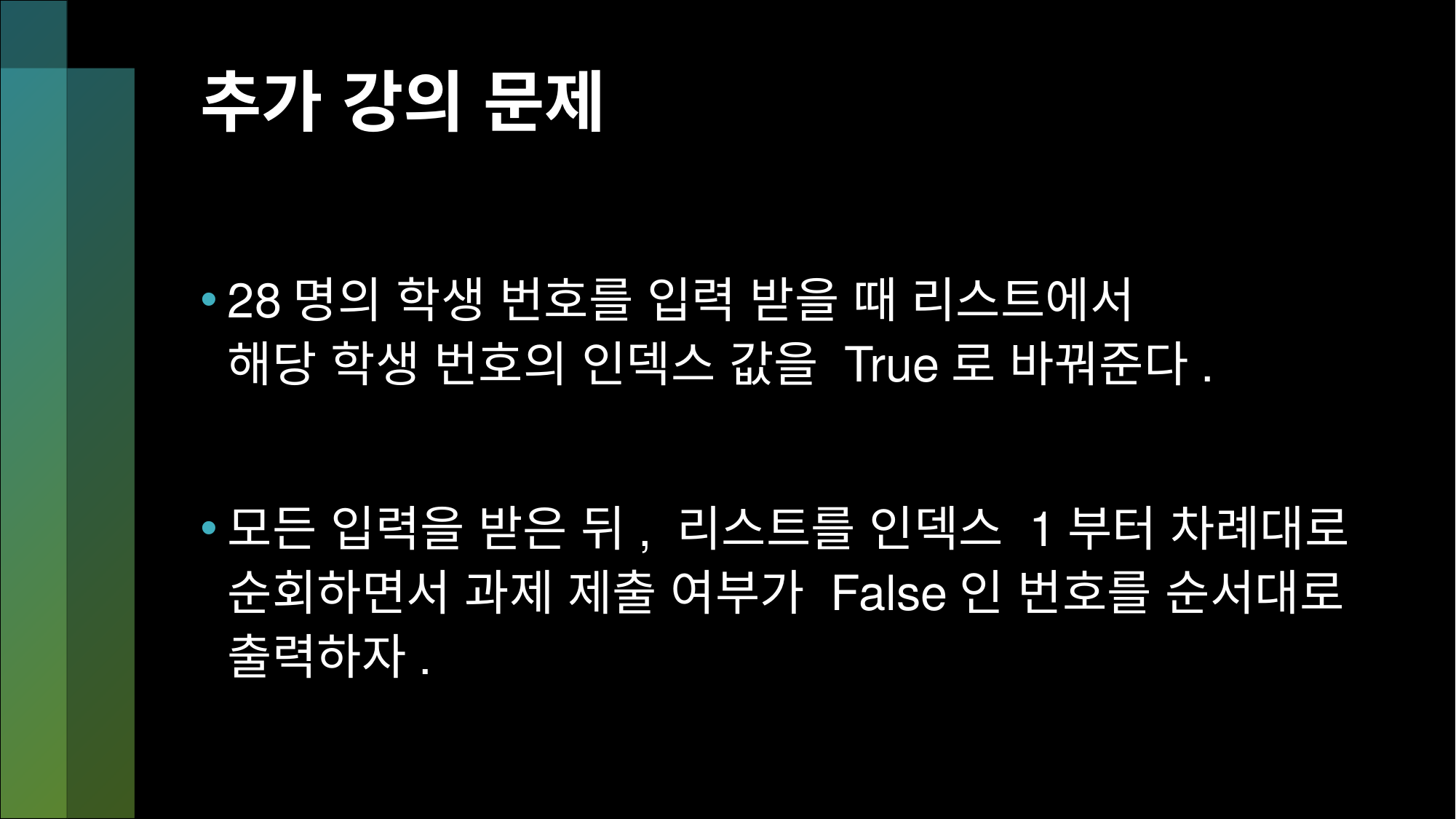

# 추가 강의 문제
28명의 학생 번호를 입력 받을 때 리스트에서
해당 학생 번호의 인덱스 값을 True로 바꿔준다.

모든 입력을 받은 뒤, 리스트를 인덱스 1부터 차례대로 순회하면서 과제 제출 여부가 False인 번호를 순서대로 출력하자.